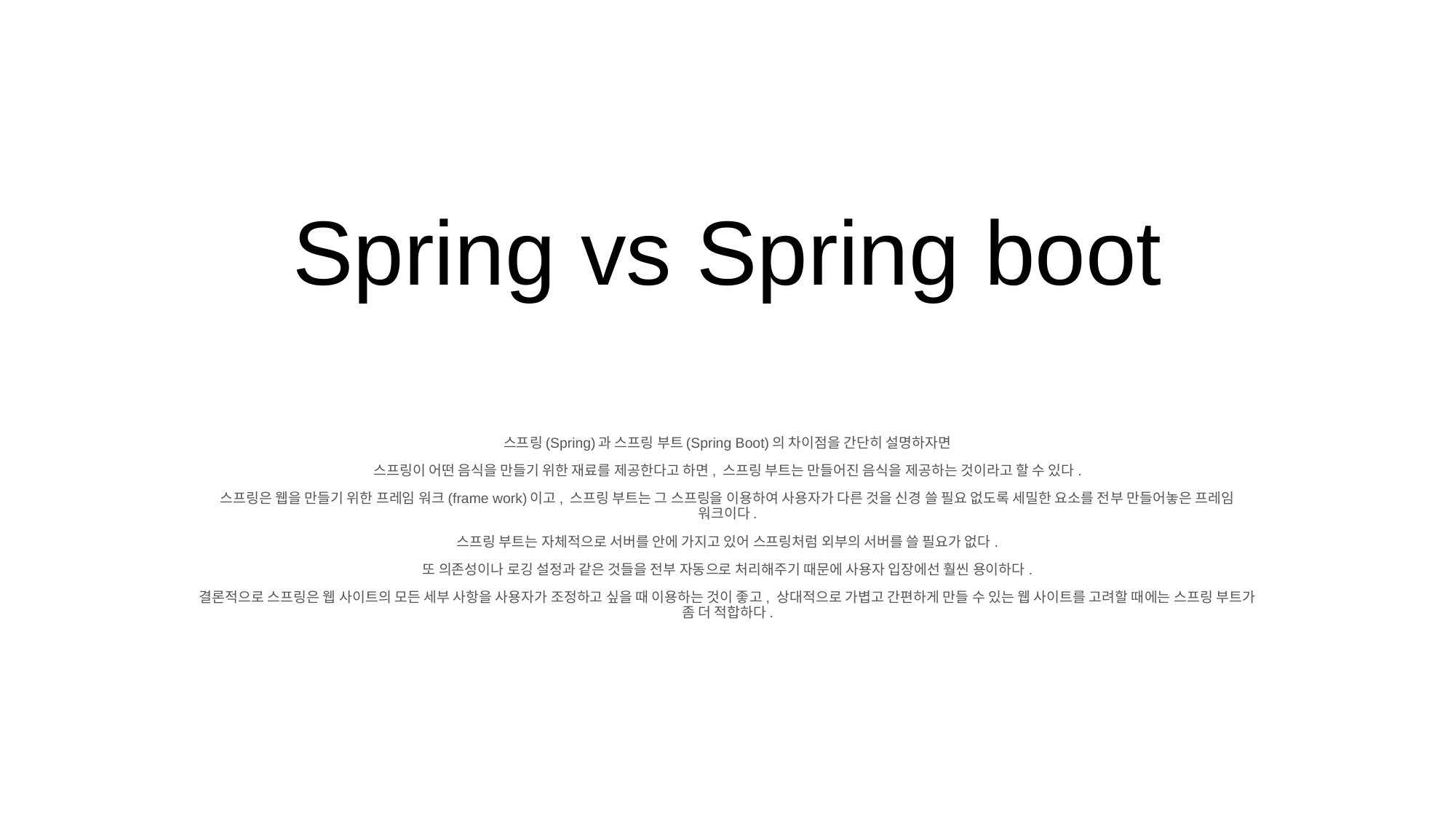

# Spring vs Spring boot
스프링(Spring)과 스프링 부트(Spring Boot)의 차이점을 간단히 설명하자면
스프링이 어떤 음식을 만들기 위한 재료를 제공한다고 하면, 스프링 부트는 만들어진 음식을 제공하는 것이라고 할 수 있다.
스프링은 웹을 만들기 위한 프레임 워크(frame work)이고, 스프링 부트는 그 스프링을 이용하여 사용자가 다른 것을 신경 쓸 필요 없도록 세밀한 요소를 전부 만들어놓은 프레임 워크이다.
스프링 부트는 자체적으로 서버를 안에 가지고 있어 스프링처럼 외부의 서버를 쓸 필요가 없다.
또 의존성이나 로깅 설정과 같은 것들을 전부 자동으로 처리해주기 때문에 사용자 입장에선 훨씬 용이하다.
결론적으로 스프링은 웹 사이트의 모든 세부 사항을 사용자가 조정하고 싶을 때 이용하는 것이 좋고, 상대적으로 가볍고 간편하게 만들 수 있는 웹 사이트를 고려할 때에는 스프링 부트가 좀 더 적합하다.